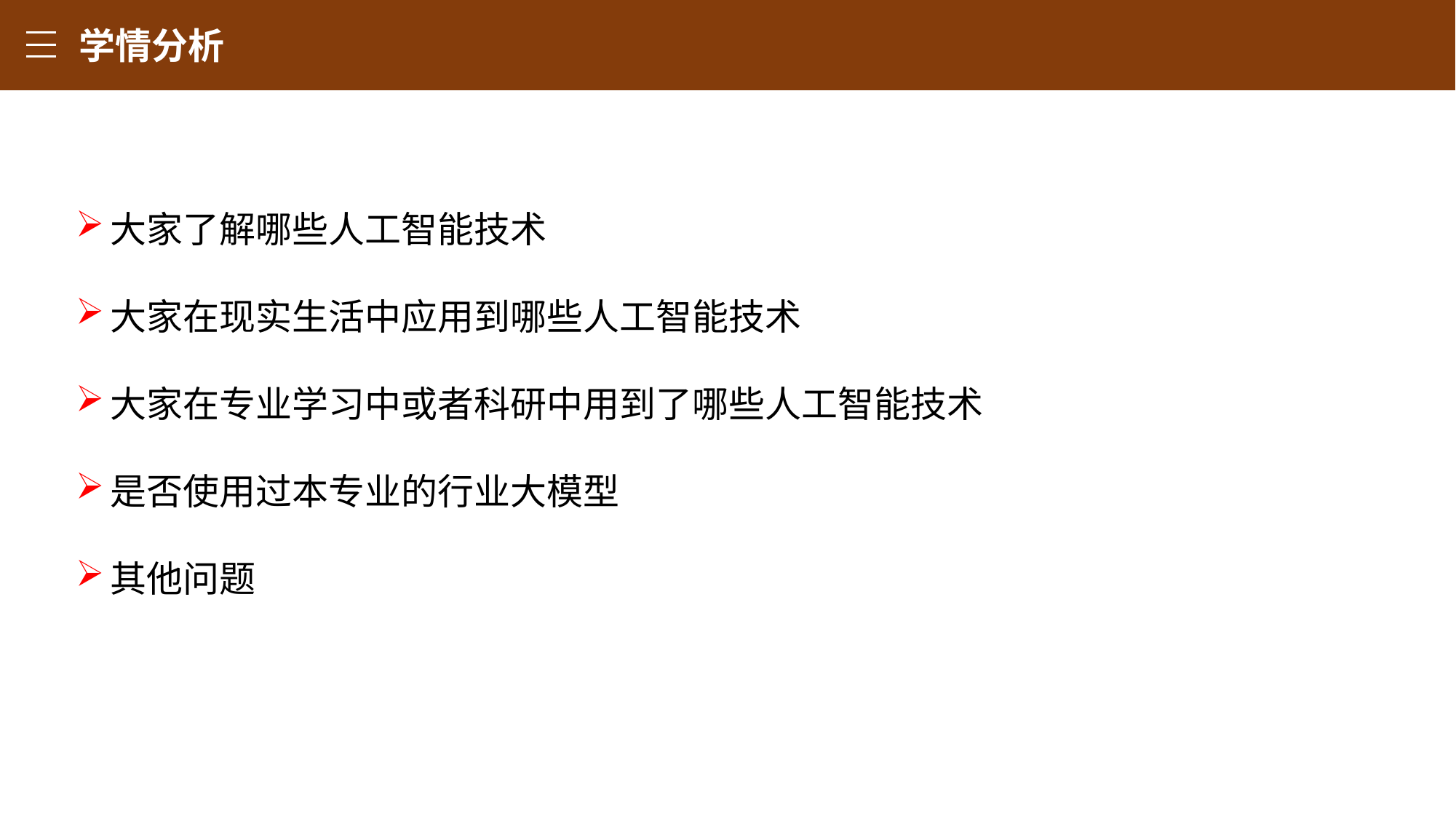

学情分析
大家了解哪些人工智能技术
大家在现实生活中应用到哪些人工智能技术
大家在专业学习中或者科研中用到了哪些人工智能技术
是否使用过本专业的行业大模型
其他问题